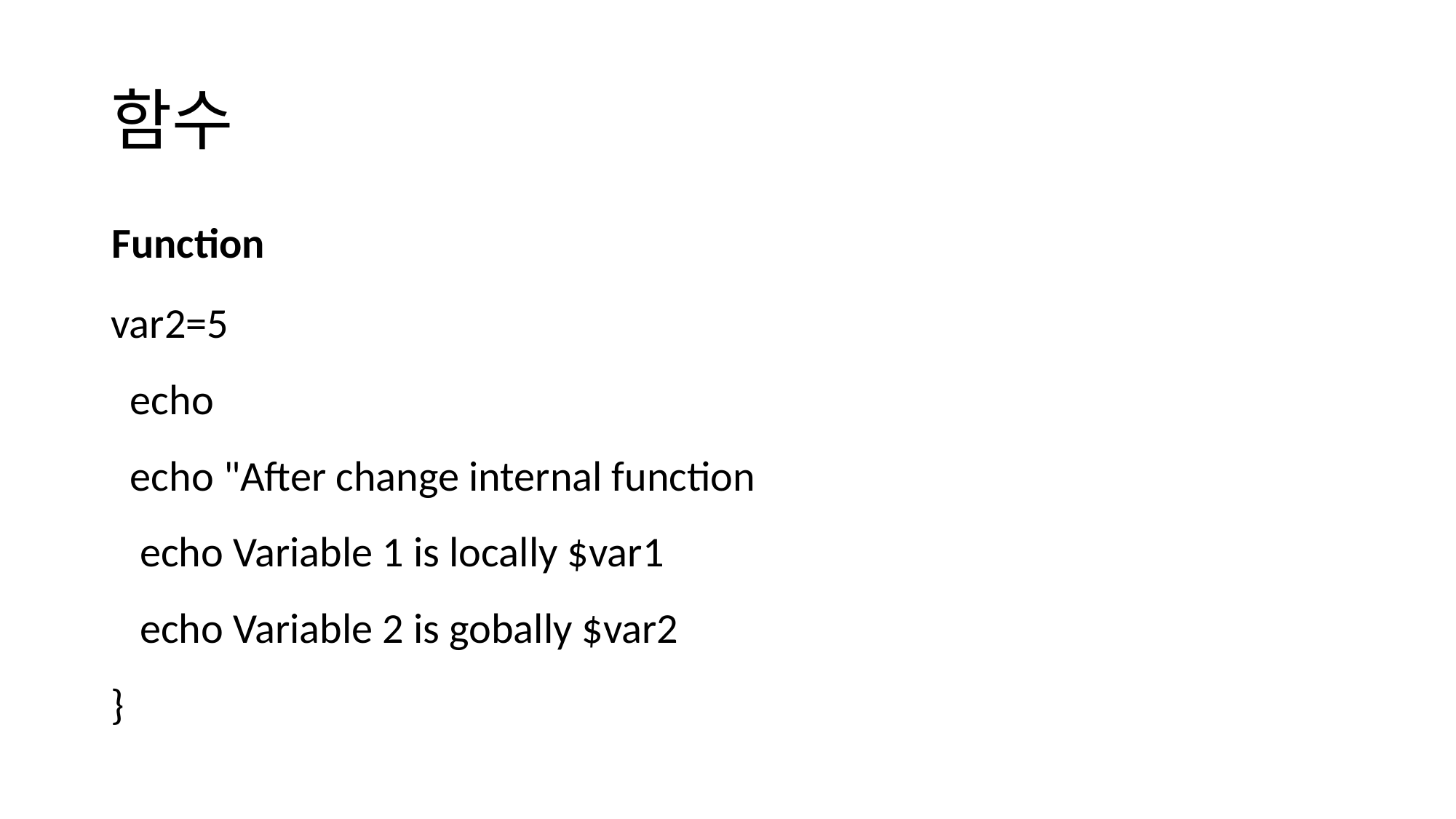

# 함수
Function
var2=5
  echo
  echo "After change internal function
   echo Variable 1 is locally $var1
   echo Variable 2 is gobally $var2
}